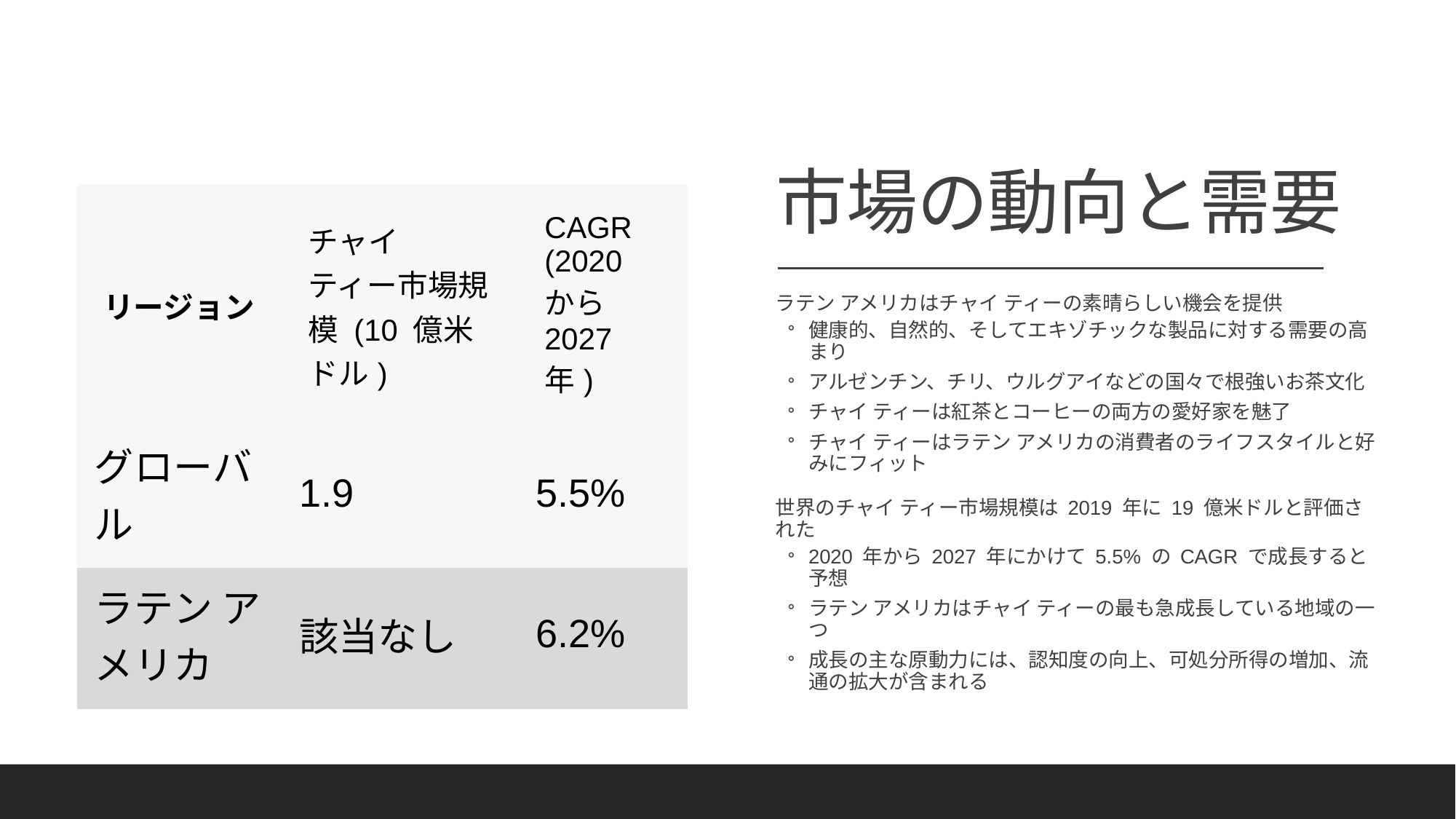

# 市場の動向と需要
| リージョン | チャイ ティー市場規模 (10 億米ドル) | CAGR (2020 から 2027 年) |
| --- | --- | --- |
| グローバル | 1.9 | 5.5% |
| ラテン アメリカ | 該当なし | 6.2% |
ラテン アメリカはチャイ ティーの素晴らしい機会を提供
健康的、自然的、そしてエキゾチックな製品に対する需要の高まり
アルゼンチン、チリ、ウルグアイなどの国々で根強いお茶文化
チャイ ティーは紅茶とコーヒーの両方の愛好家を魅了
チャイ ティーはラテン アメリカの消費者のライフスタイルと好みにフィット
世界のチャイ ティー市場規模は 2019 年に 19 億米ドルと評価された
2020 年から 2027 年にかけて 5.5% の CAGR で成長すると予想
ラテン アメリカはチャイ ティーの最も急成長している地域の一つ
成長の主な原動力には、認知度の向上、可処分所得の増加、流通の拡大が含まれる